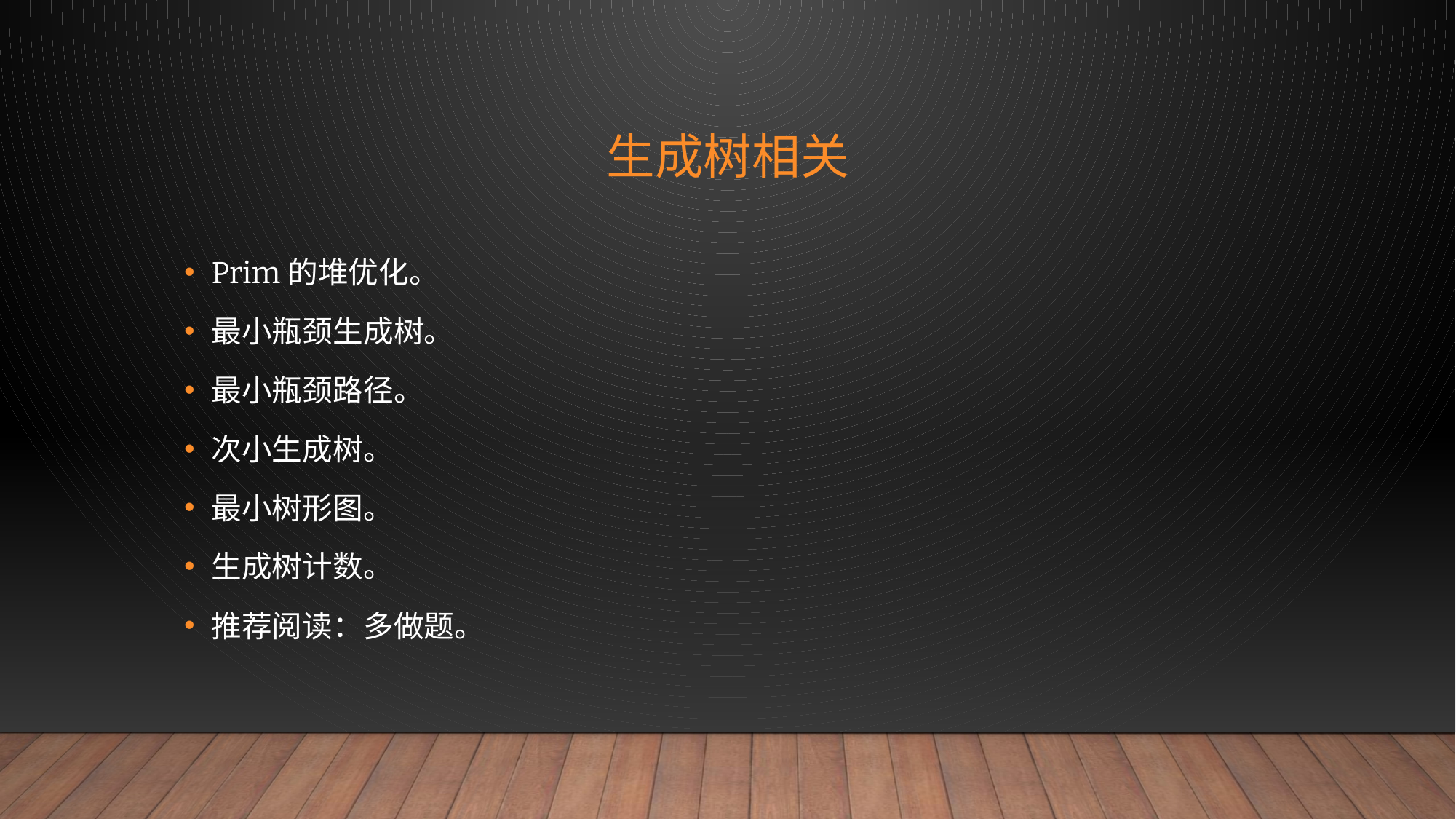

# 生成树相关
Prim的堆优化。
最小瓶颈生成树。
最小瓶颈路径。
次小生成树。
最小树形图。
生成树计数。
推荐阅读：多做题。